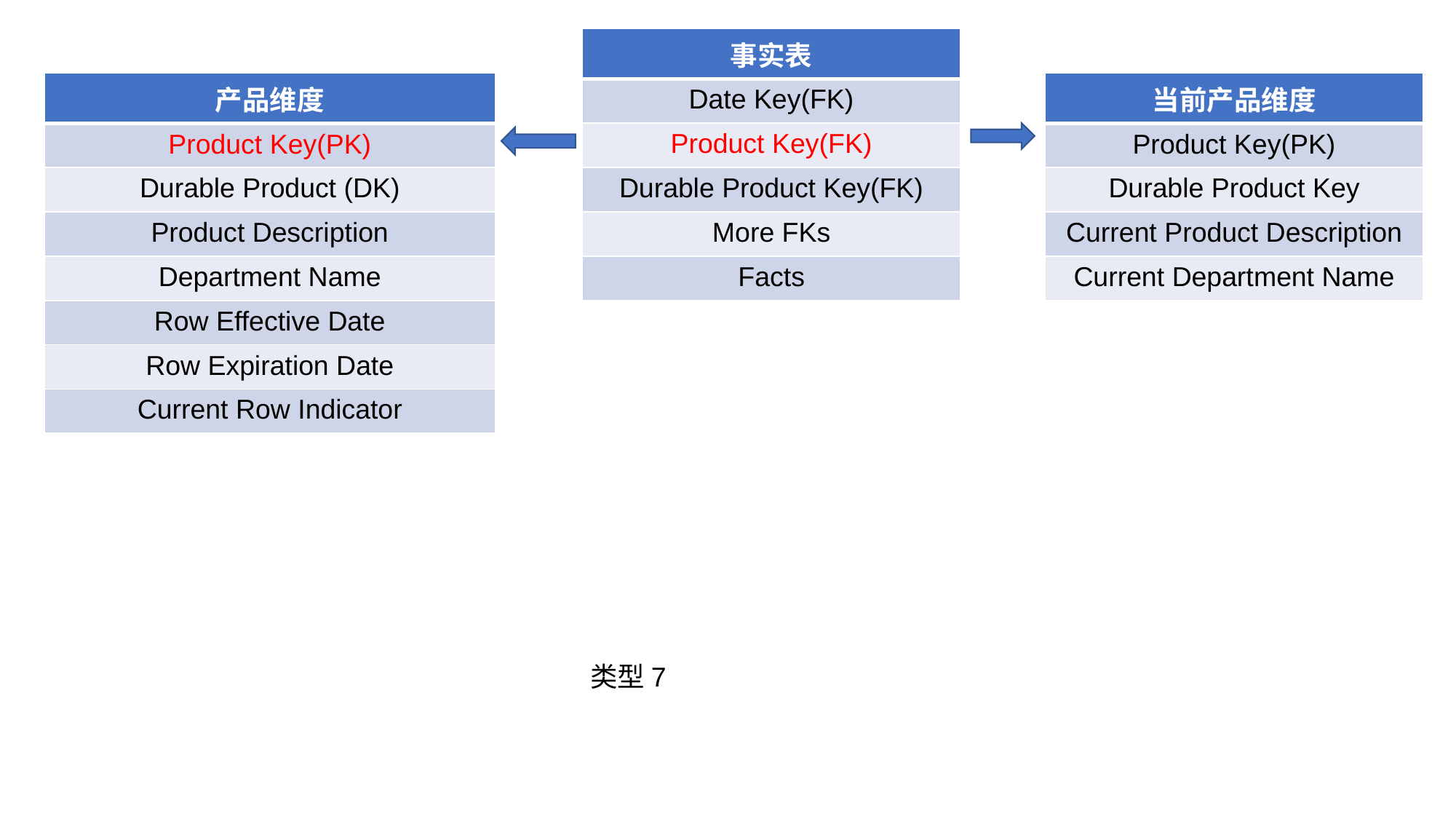

| 事实表 |
| --- |
| Date Key(FK) |
| Product Key(FK) |
| Durable Product Key(FK) |
| More FKs |
| Facts |
| 产品维度 |
| --- |
| Product Key(PK) |
| Durable Product (DK) |
| Product Description |
| Department Name |
| Row Effective Date |
| Row Expiration Date |
| Current Row Indicator |
| 当前产品维度 |
| --- |
| Product Key(PK) |
| Durable Product Key |
| Current Product Description |
| Current Department Name |

类型7